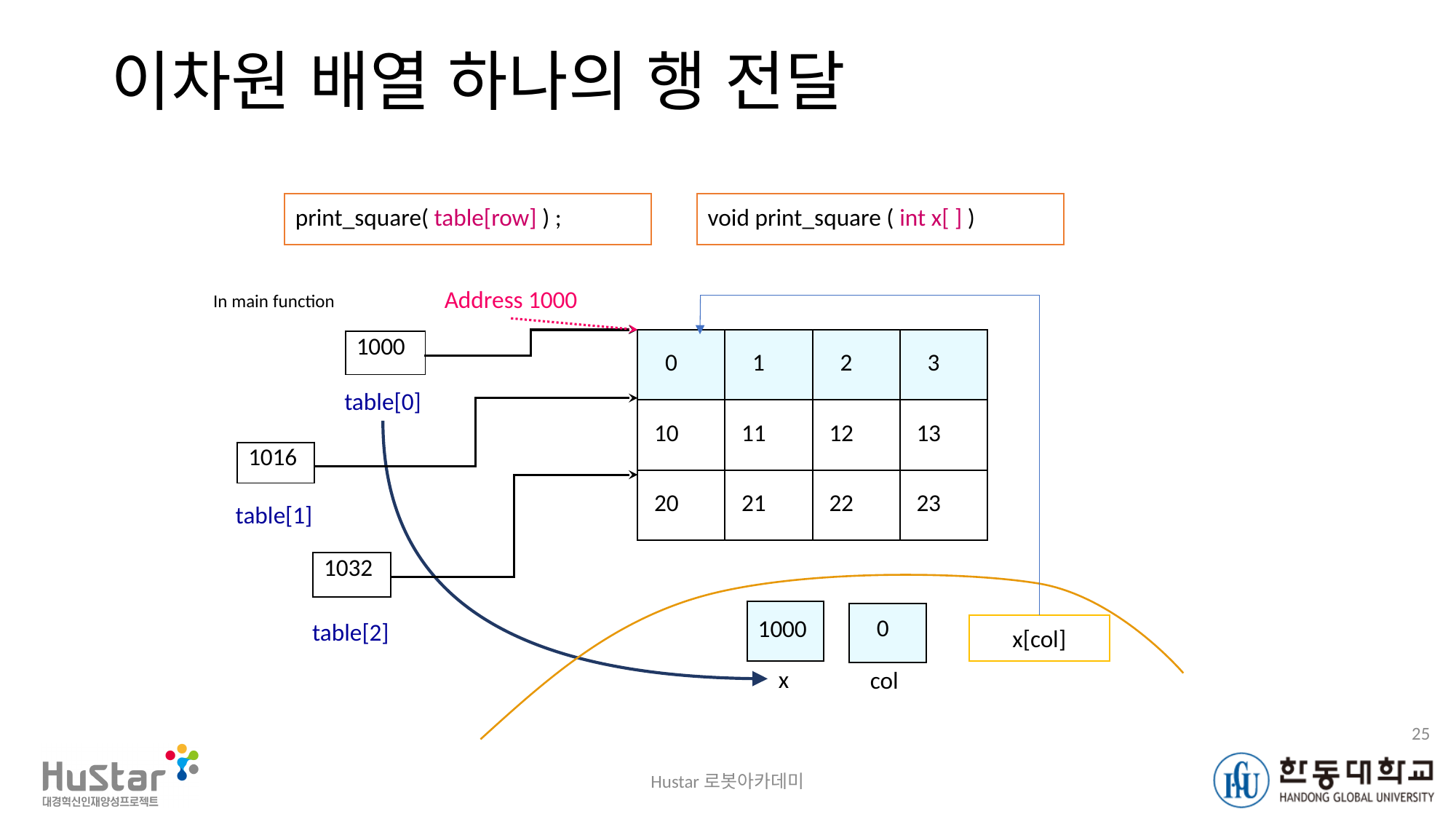

# 이차원 배열 하나의 행 전달

print_square( table[row] ) ;
void print_square ( int x[ ] )
Address 1000
In main function
| 0 | 1 | 2 | 3 |
| --- | --- | --- | --- |
| 1000 |
| --- |
table[0]
| 10 | 11 | 12 | 13 |
| --- | --- | --- | --- |
| 1016 |
| --- |
| 20 | 21 | 22 | 23 |
| --- | --- | --- | --- |
table[1]
| 1032 |
| --- |

| 1000 |
| --- |
| 0 |
| --- |
table[2]
x[col]
x
col
25
Hustar로봇아카데미